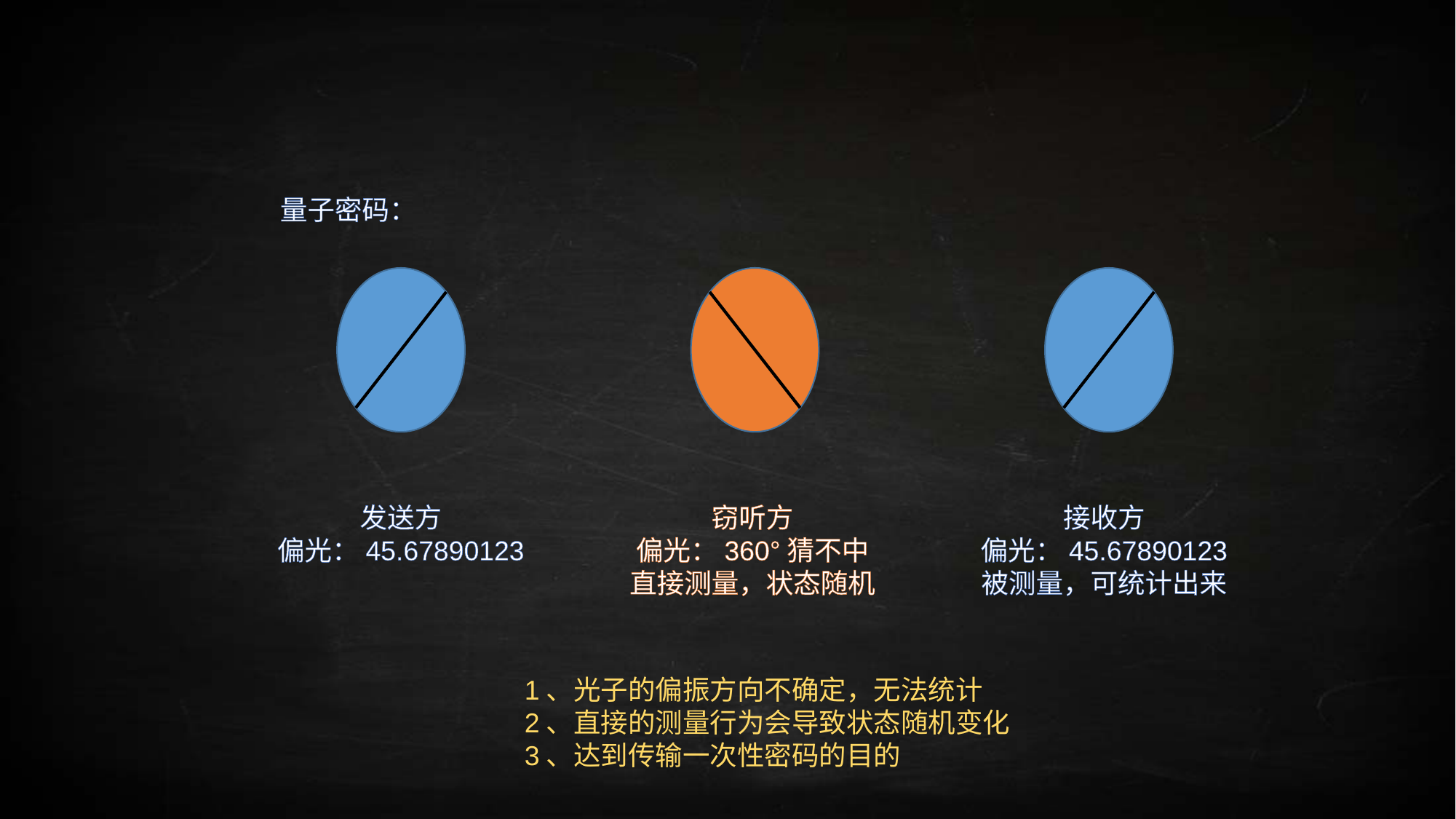

量子密码：

发送方
偏光：45.67890123
窃听方
偏光：360°猜不中
直接测量，状态随机
接收方
偏光：45.67890123
被测量，可统计出来
1、光子的偏振方向不确定，无法统计
2、直接的测量行为会导致状态随机变化
3、达到传输一次性密码的目的